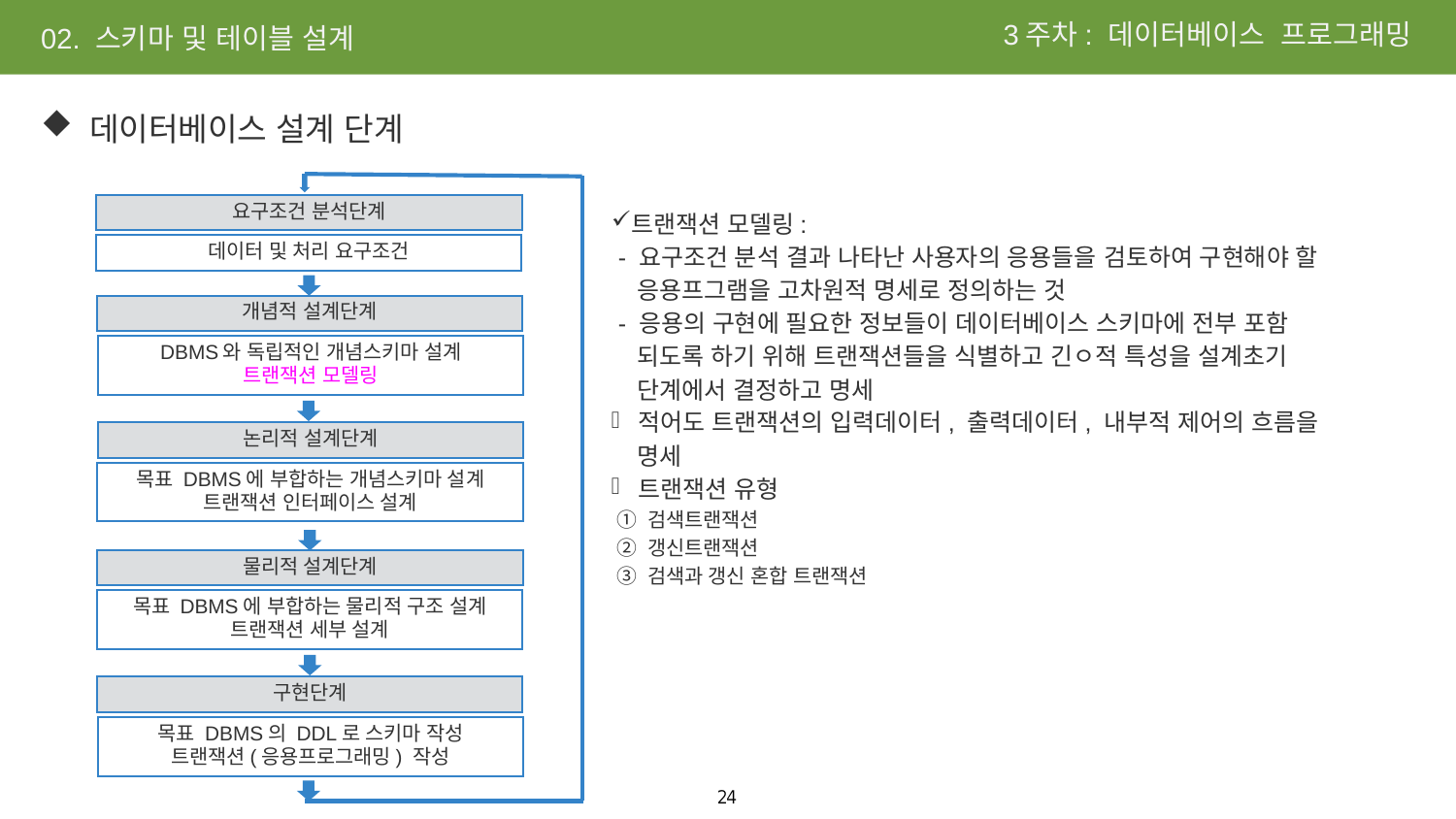

3주차: 데이터베이스  프로그래밍
02. 스키마 및 테이블 설계
 데이터베이스 설계 단계

요구조건 분석단계
데이터 및 처리 요구조건

개념적 설계단계
DBMS와 독립적인 개념스키마 설계
트랜잭션 모델링

논리적 설계단계
목표 DBMS에 부합하는 개념스키마 설계
트랜잭션 인터페이스 설계

물리적 설계단계
목표 DBMS에 부합하는 물리적 구조 설계
트랜잭션 세부 설계

구현단계
목표 DBMS의 DDL로 스키마 작성
트랜잭션(응용프로그래밍) 작성

트랜잭션 모델링:
 - 요구조건 분석 결과 나타난 사용자의 응용들을 검토하여 구현해야 할
   응용프그램을 고차원적 명세로 정의하는 것
 - 응용의 구현에 필요한 정보들이 데이터베이스 스키마에 전부 포함
   되도록 하기 위해 트랜잭션들을 식별하고 긴ㅇ적 특성을 설계초기
   단계에서 결정하고 명세
적어도 트랜잭션의 입력데이터, 출력데이터, 내부적 제어의 흐름을
   명세
트랜잭션 유형
 ① 검색트랜잭션
 ② 갱신트랜잭션
 ③ 검색과 갱신 혼합 트랜잭션
24